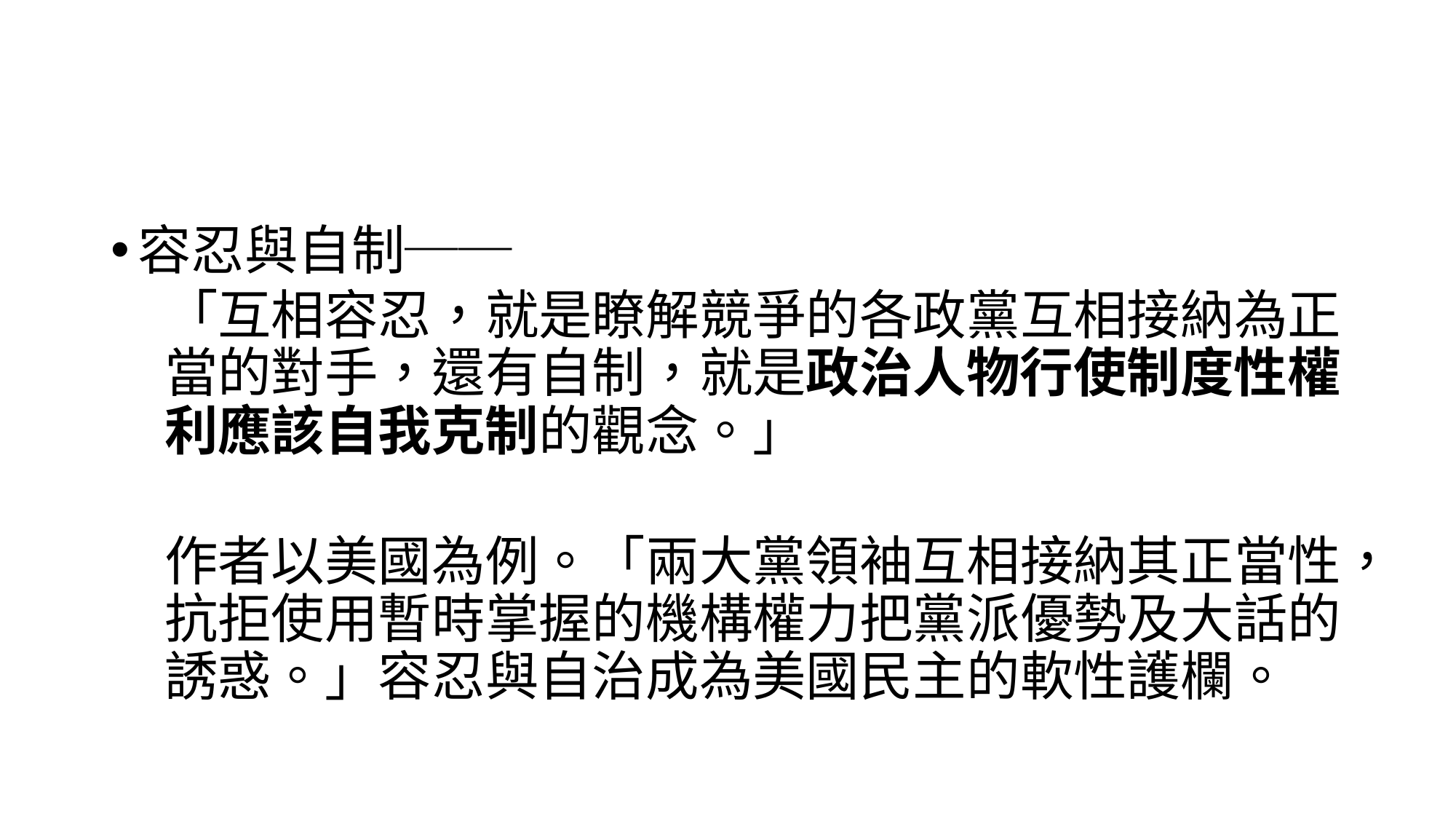

#
容忍與自制──
「互相容忍，就是瞭解競爭的各政黨互相接納為正當的對手，還有自制，就是政治人物行使制度性權利應該自我克制的觀念。」

作者以美國為例。「兩大黨領袖互相接納其正當性，抗拒使用暫時掌握的機構權力把黨派優勢及大話的誘惑。」容忍與自治成為美國民主的軟性護欄。